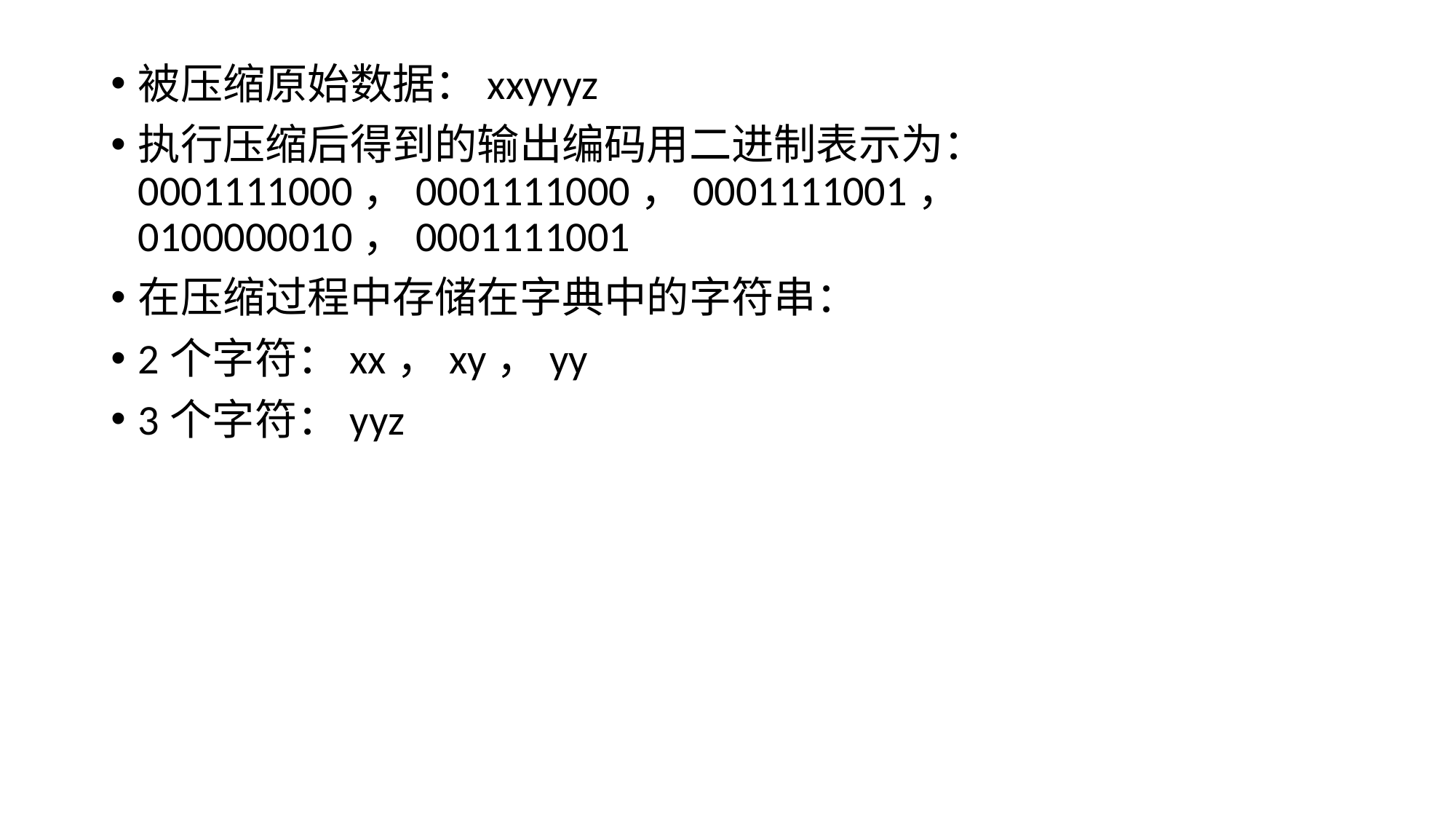

被压缩原始数据：xxyyyz
执行压缩后得到的输出编码用二进制表示为：0001111000，0001111000，0001111001， 0100000010，0001111001
在压缩过程中存储在字典中的字符串：
2个字符：xx，xy，yy
3个字符：yyz